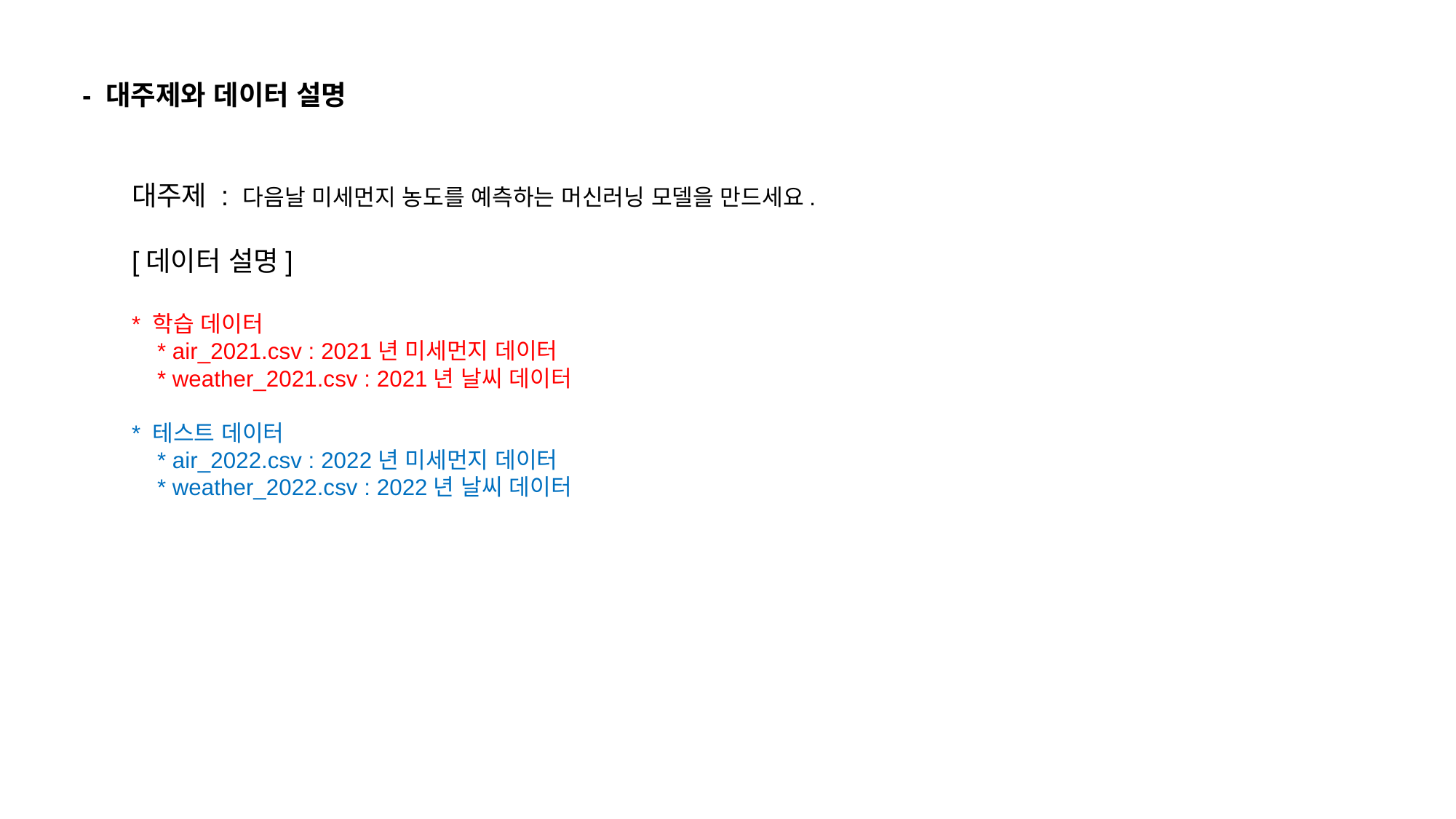

- 대주제와 데이터 설명

대주제 : 다음날 미세먼지 농도를 예측하는 머신러닝 모델을 만드세요.

[데이터 설명]

* 학습 데이터
    * air_2021.csv : 2021년 미세먼지 데이터
    * weather_2021.csv : 2021년 날씨 데이터

* 테스트 데이터
    * air_2022.csv : 2022년 미세먼지 데이터
    * weather_2022.csv : 2022년 날씨 데이터